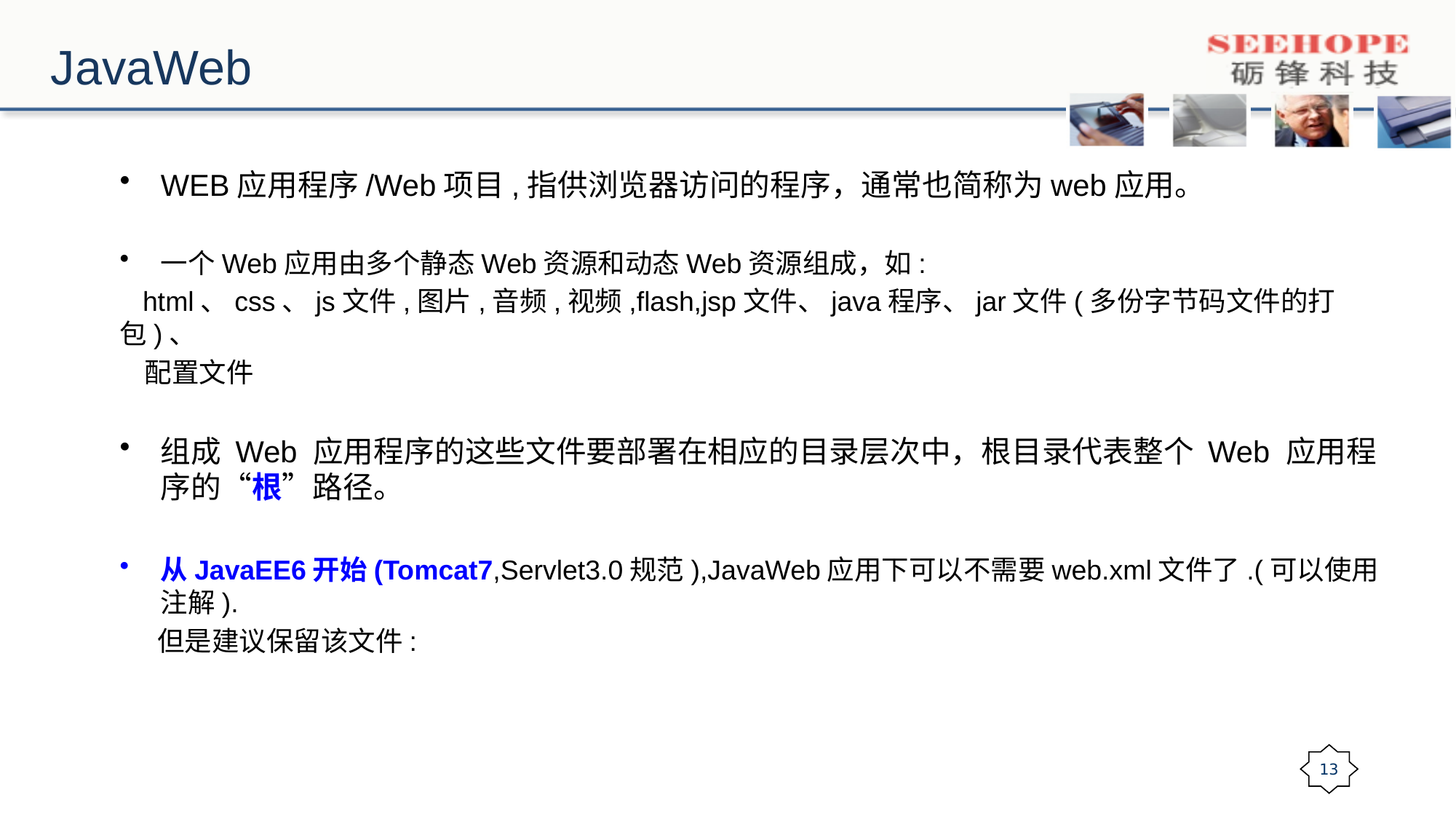

# JavaWeb
WEB应用程序/Web项目,指供浏览器访问的程序，通常也简称为web应用。

一个Web应用由多个静态Web资源和动态Web资源组成，如:
   html、css、js文件,图片,音频,视频,flash,jsp文件、java程序、jar文件(多份字节码文件的打包)、
   配置文件

组成 Web 应用程序的这些文件要部署在相应的目录层次中，根目录代表整个 Web 应用程序的“根”路径。

从JavaEE6开始(Tomcat7,Servlet3.0规范),JavaWeb应用下可以不需要web.xml文件了.(可以使用注解).
     但是建议保留该文件: